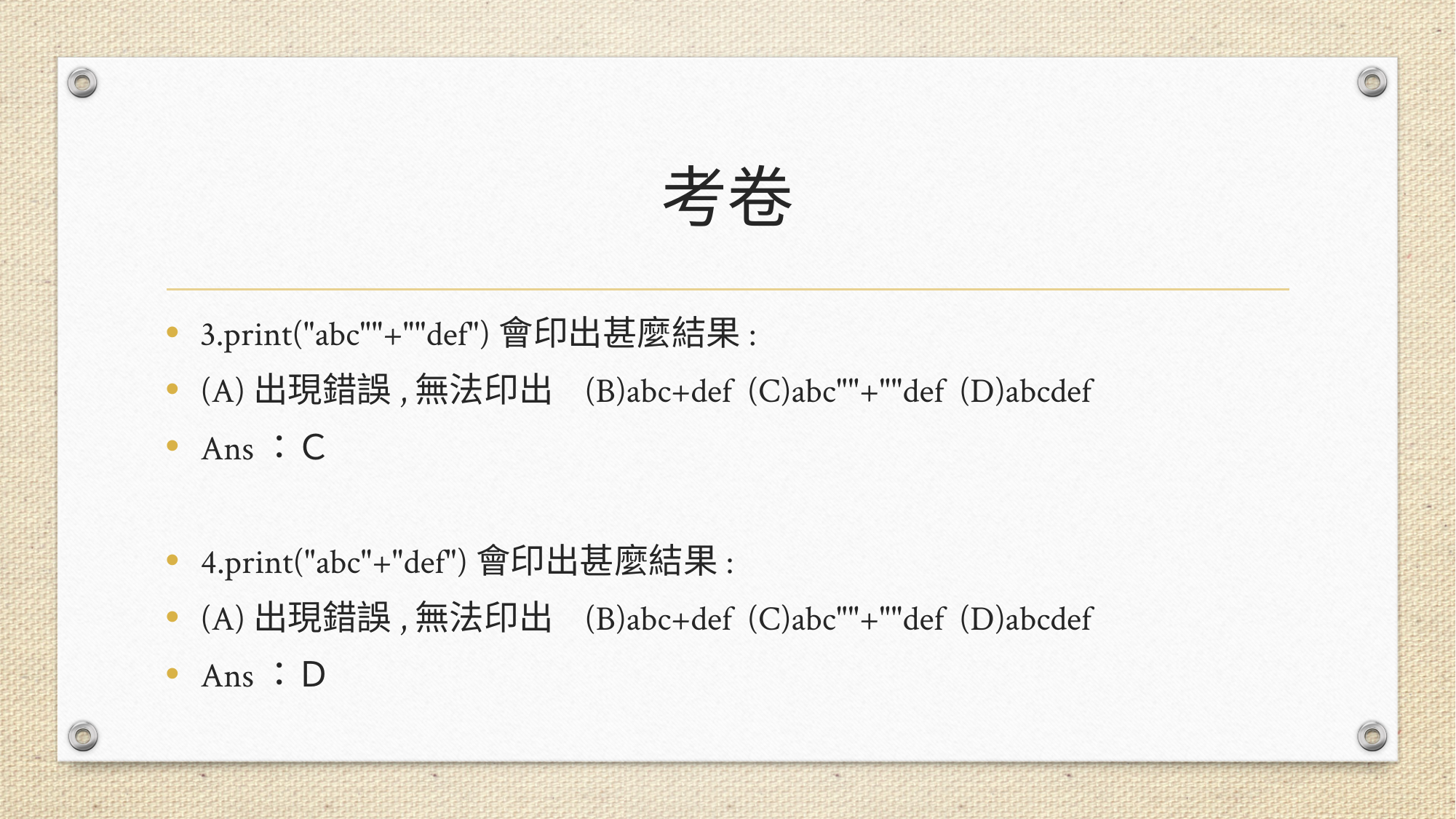

# 考卷
3.print("abc""+""def")會印出甚麼結果:
(A)出現錯誤,無法印出   (B)abc+def  (C)abc""+""def  (D)abcdef
Ans：Ｃ

4.print("abc"+"def")會印出甚麼結果:
(A)出現錯誤,無法印出   (B)abc+def  (C)abc""+""def  (D)abcdef
Ans：Ｄ